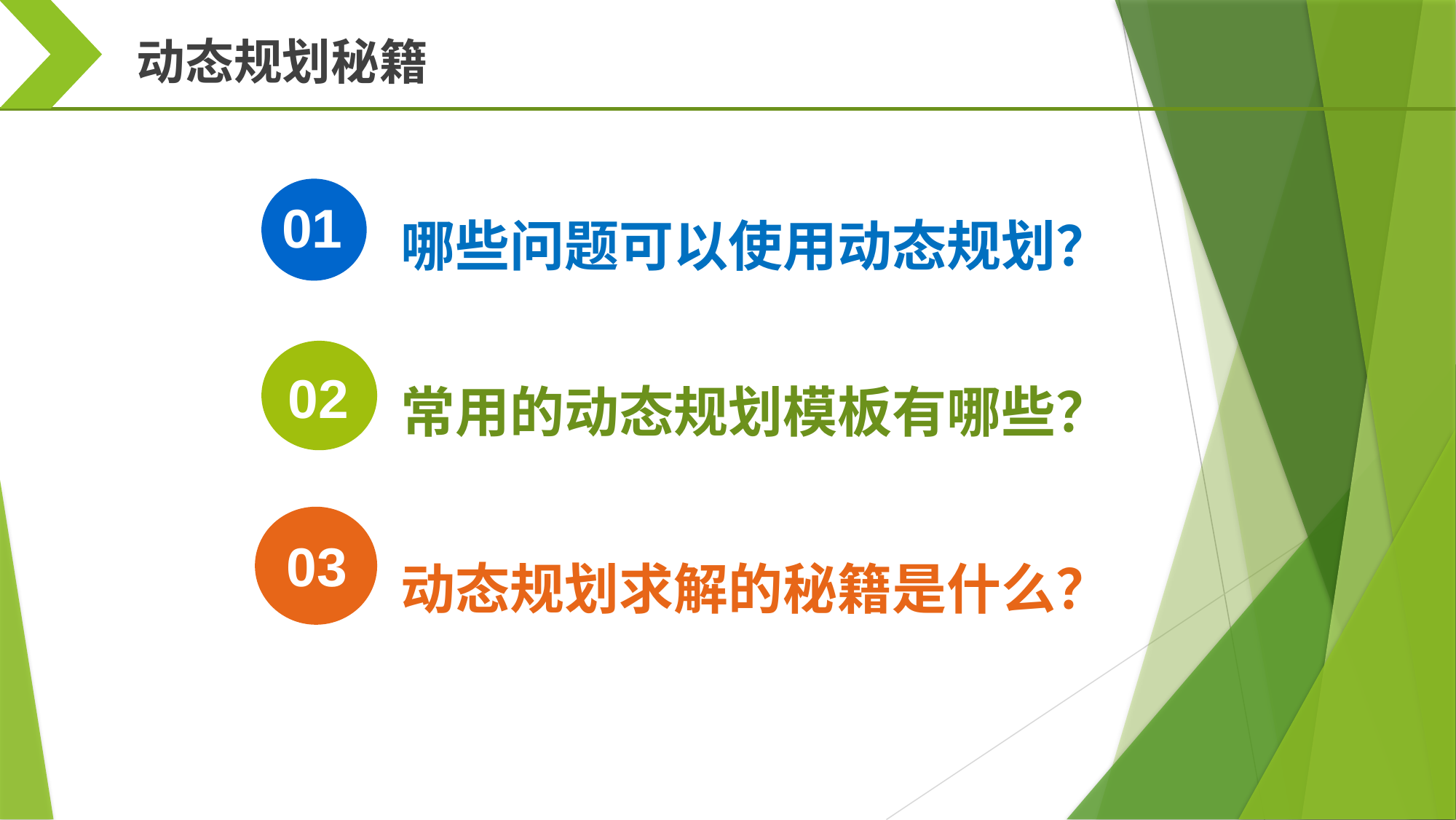

动态规划秘籍

01
哪些问题可以使用动态规划？

02
常用的动态规划模板有哪些？

03
动态规划求解的秘籍是什么？